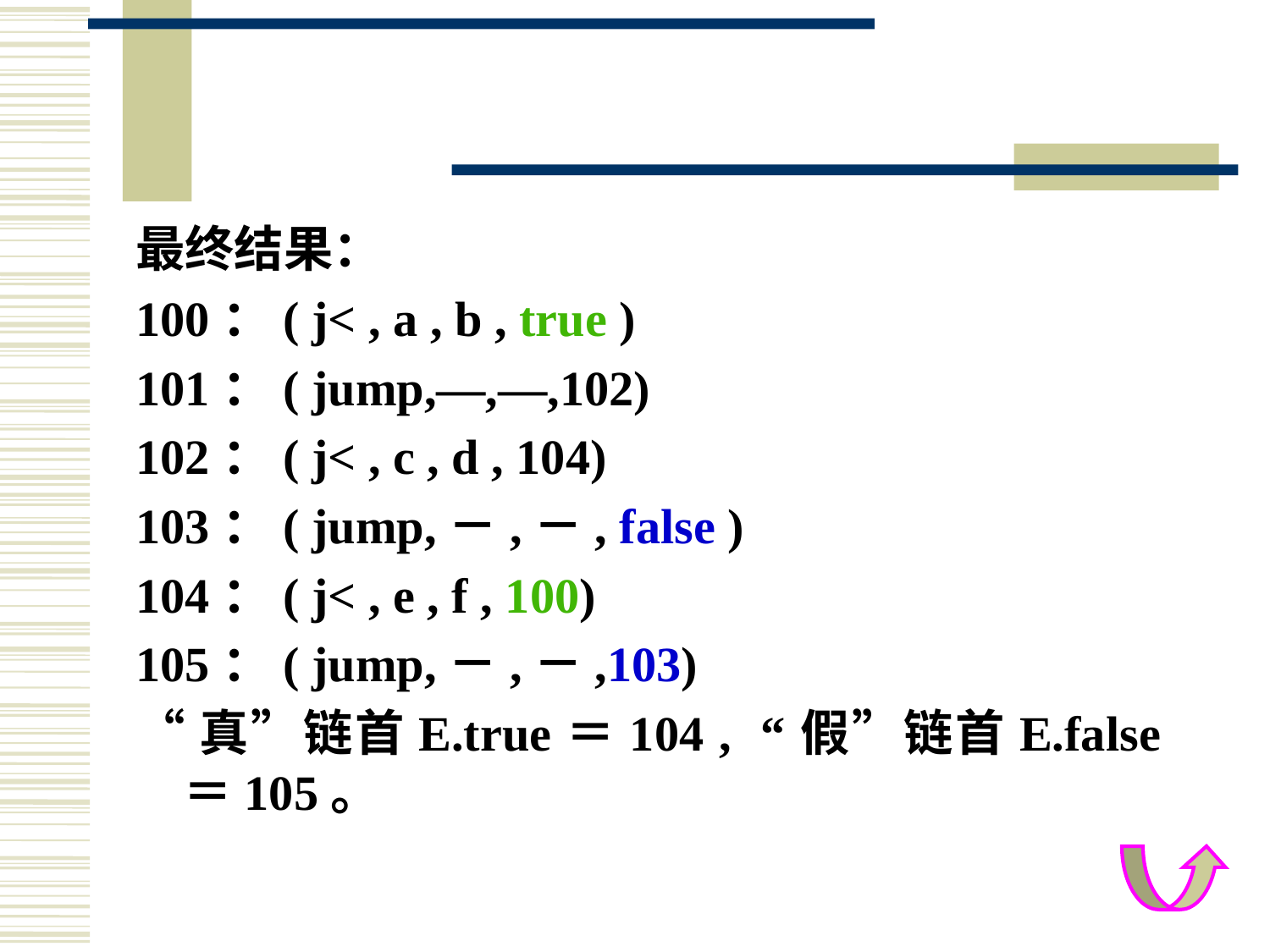

#
最终结果：
100：( j< , a , b , true )
101：( jump,―,―,102)
102：( j< , c , d , 104)
103：( jump,－,－, false )
104：( j< , e , f , 100)
105：( jump,－,－,103)
“真”链首E.true＝104 ,  “假”链首E.false＝105。